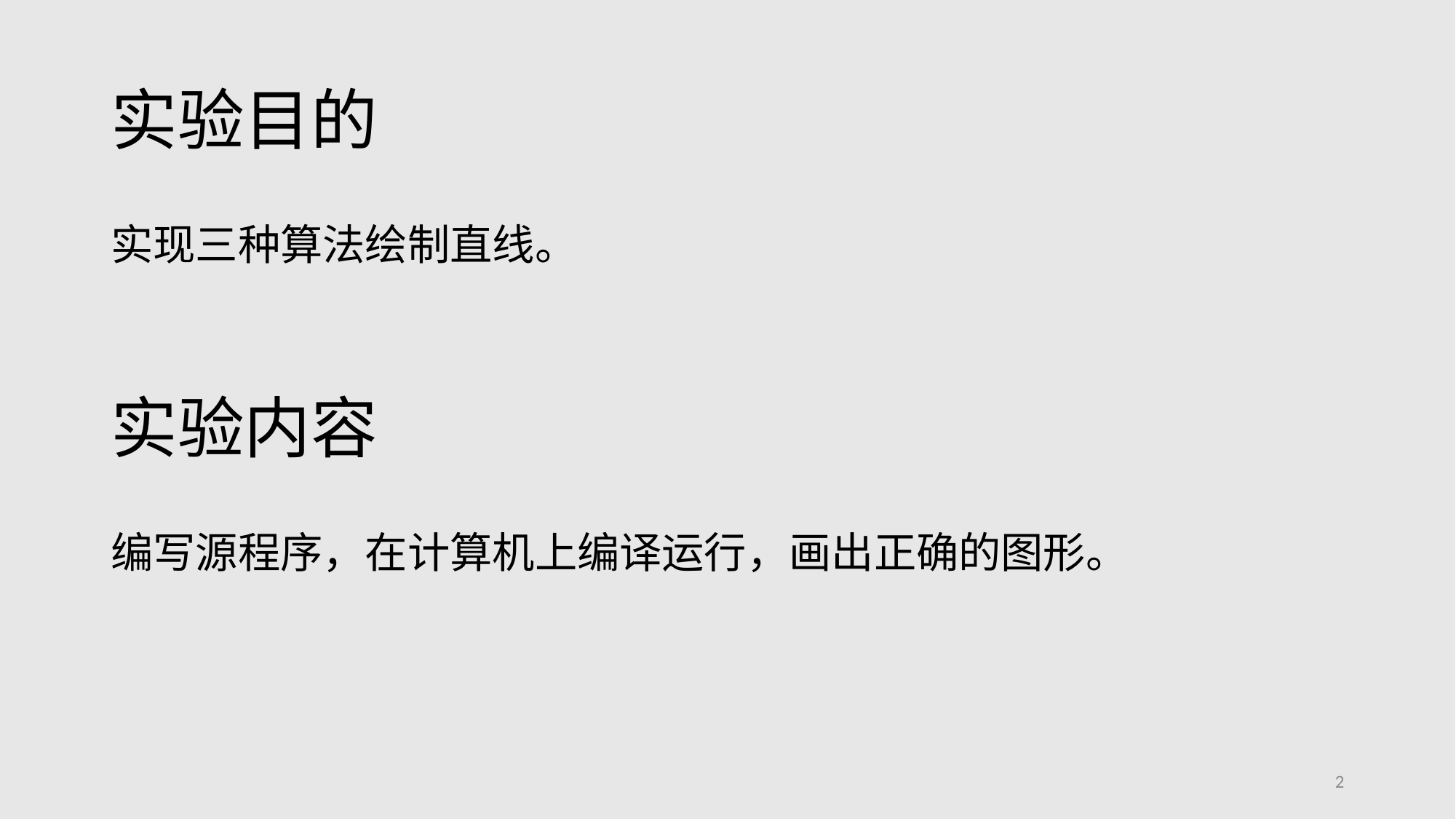

# 实验目的
实现三种算法绘制直线。
实验内容
编写源程序，在计算机上编译运行，画出正确的图形。
2
2